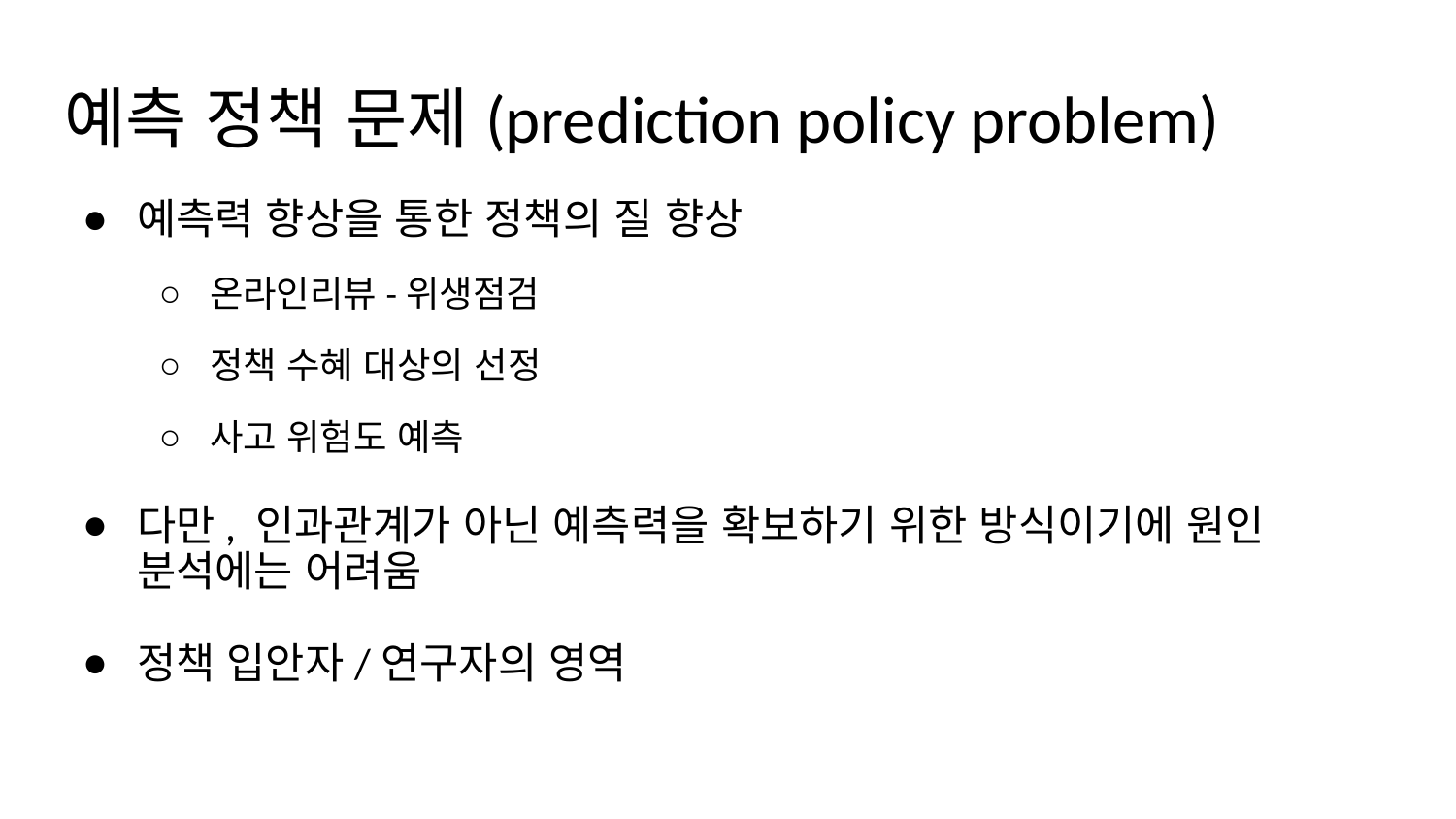

# 예측 정책 문제(prediction policy problem)
예측력 향상을 통한 정책의 질 향상
온라인리뷰-위생점검
정책 수혜 대상의 선정
사고 위험도 예측

다만, 인과관계가 아닌 예측력을 확보하기 위한 방식이기에 원인 분석에는 어려움

정책 입안자/연구자의 영역